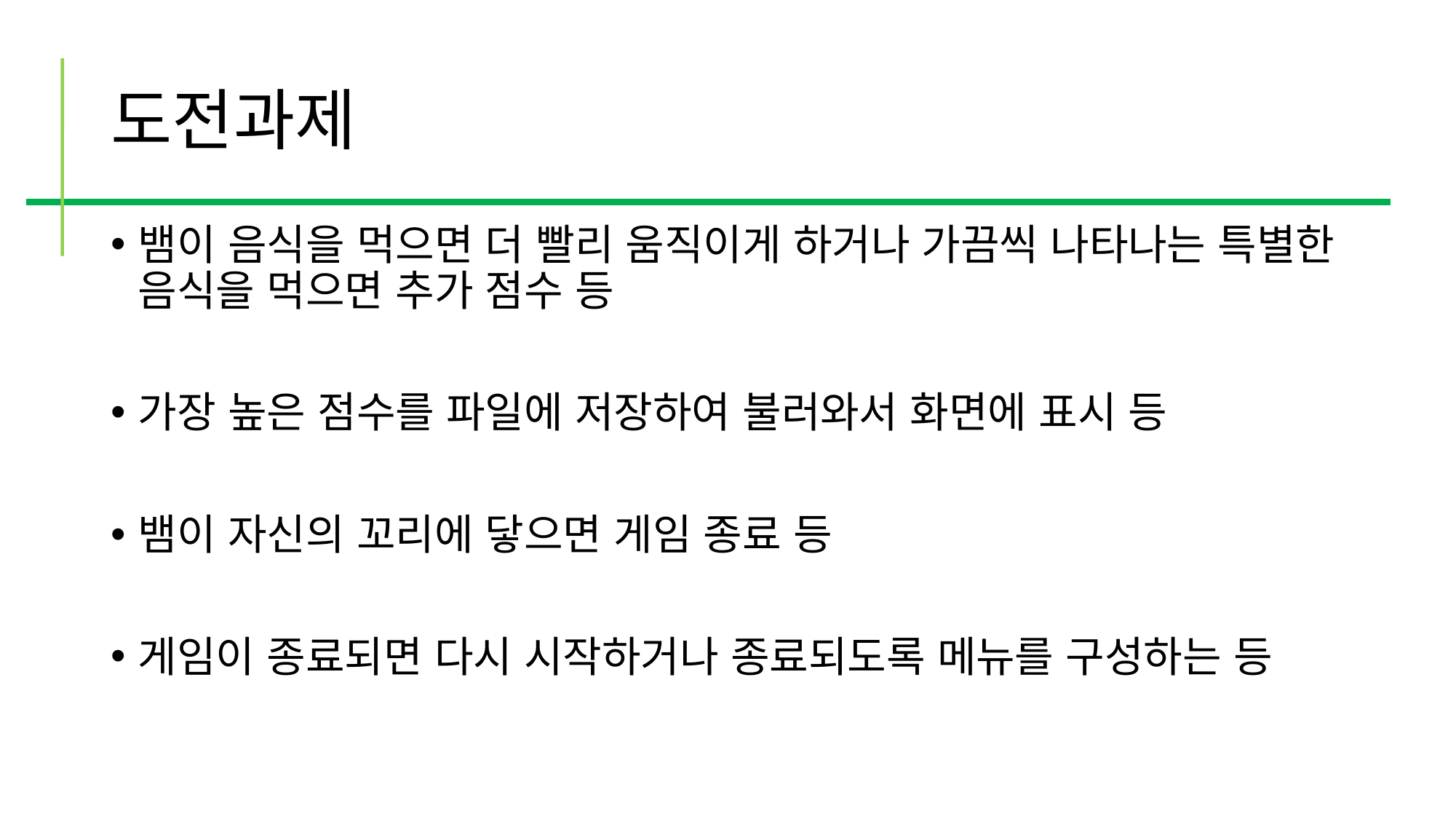

# 도전과제
뱀이 음식을 먹으면 더 빨리 움직이게 하거나 가끔씩 나타나는 특별한 음식을 먹으면 추가 점수 등

가장 높은 점수를 파일에 저장하여 불러와서 화면에 표시 등

뱀이 자신의 꼬리에 닿으면 게임 종료 등

게임이 종료되면 다시 시작하거나 종료되도록 메뉴를 구성하는 등